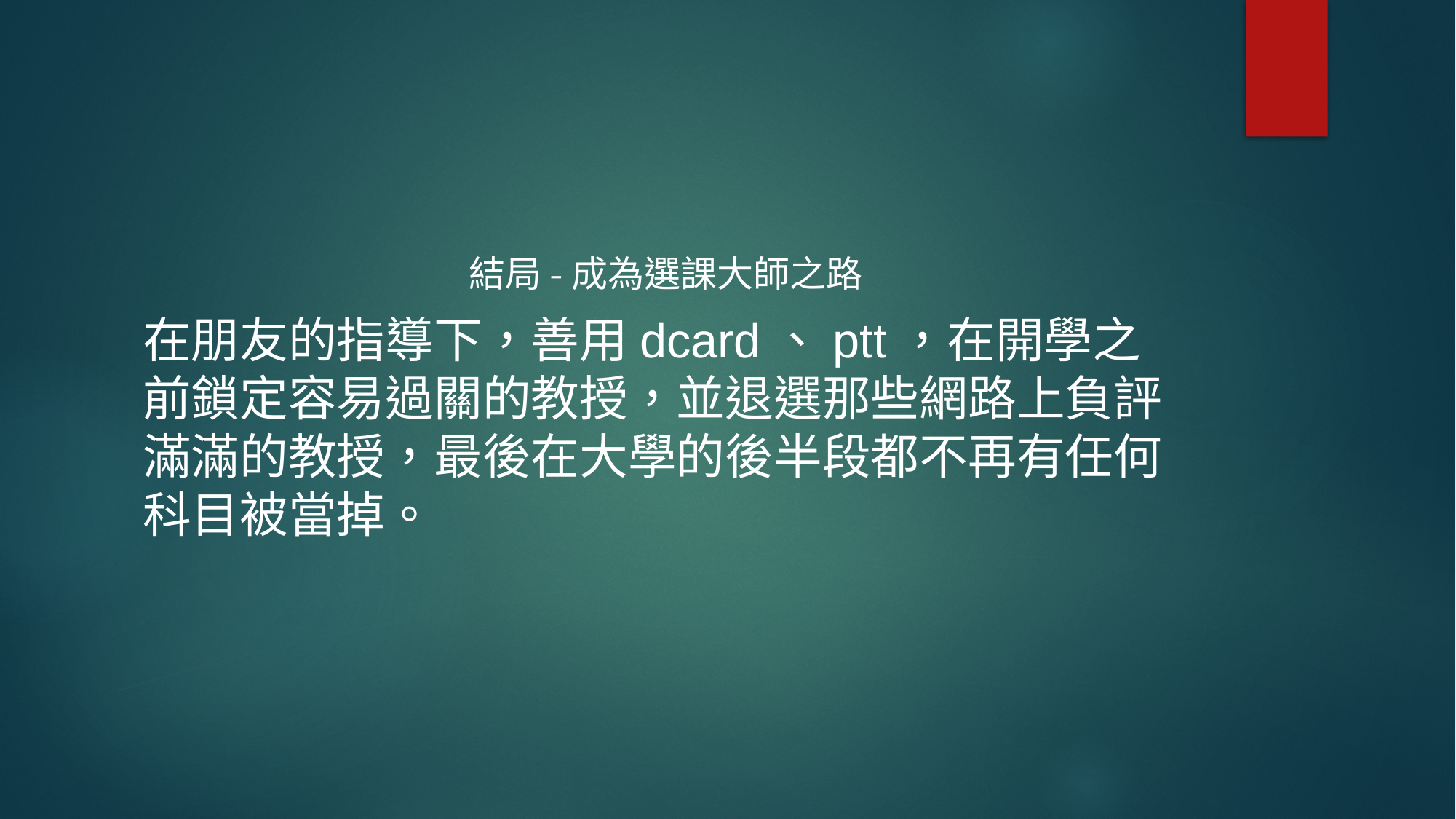

結局-成為選課大師之路
在朋友的指導下，善用dcard、ptt，在開學之前鎖定容易過關的教授，並退選那些網路上負評滿滿的教授，最後在大學的後半段都不再有任何科目被當掉。